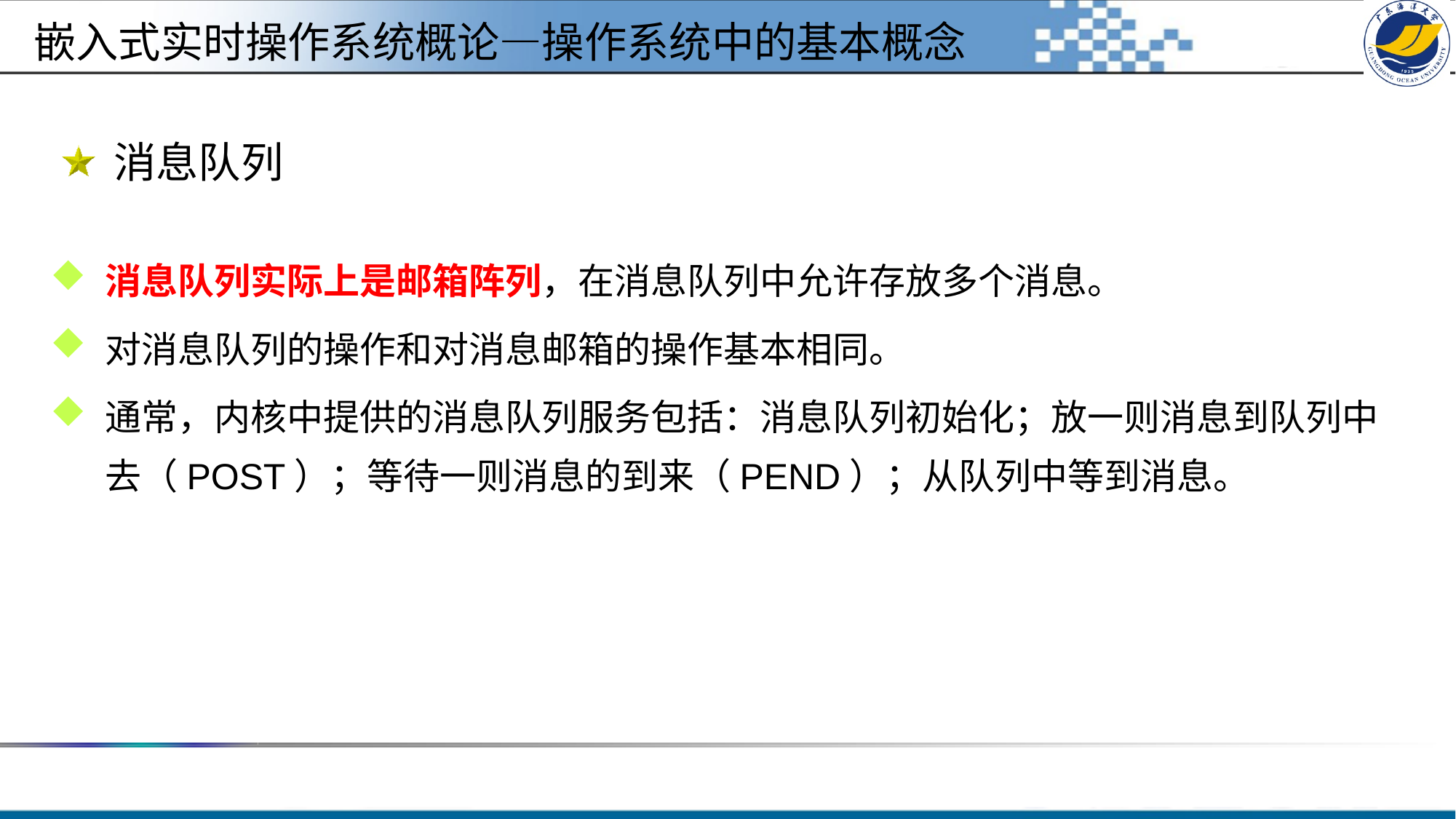

#
嵌入式实时操作系统概论—操作系统中的基本概念
消息队列
消息队列实际上是邮箱阵列，在消息队列中允许存放多个消息。
对消息队列的操作和对消息邮箱的操作基本相同。
通常，内核中提供的消息队列服务包括：消息队列初始化；放一则消息到队列中去（POST）；等待一则消息的到来（PEND）；从队列中等到消息。
19